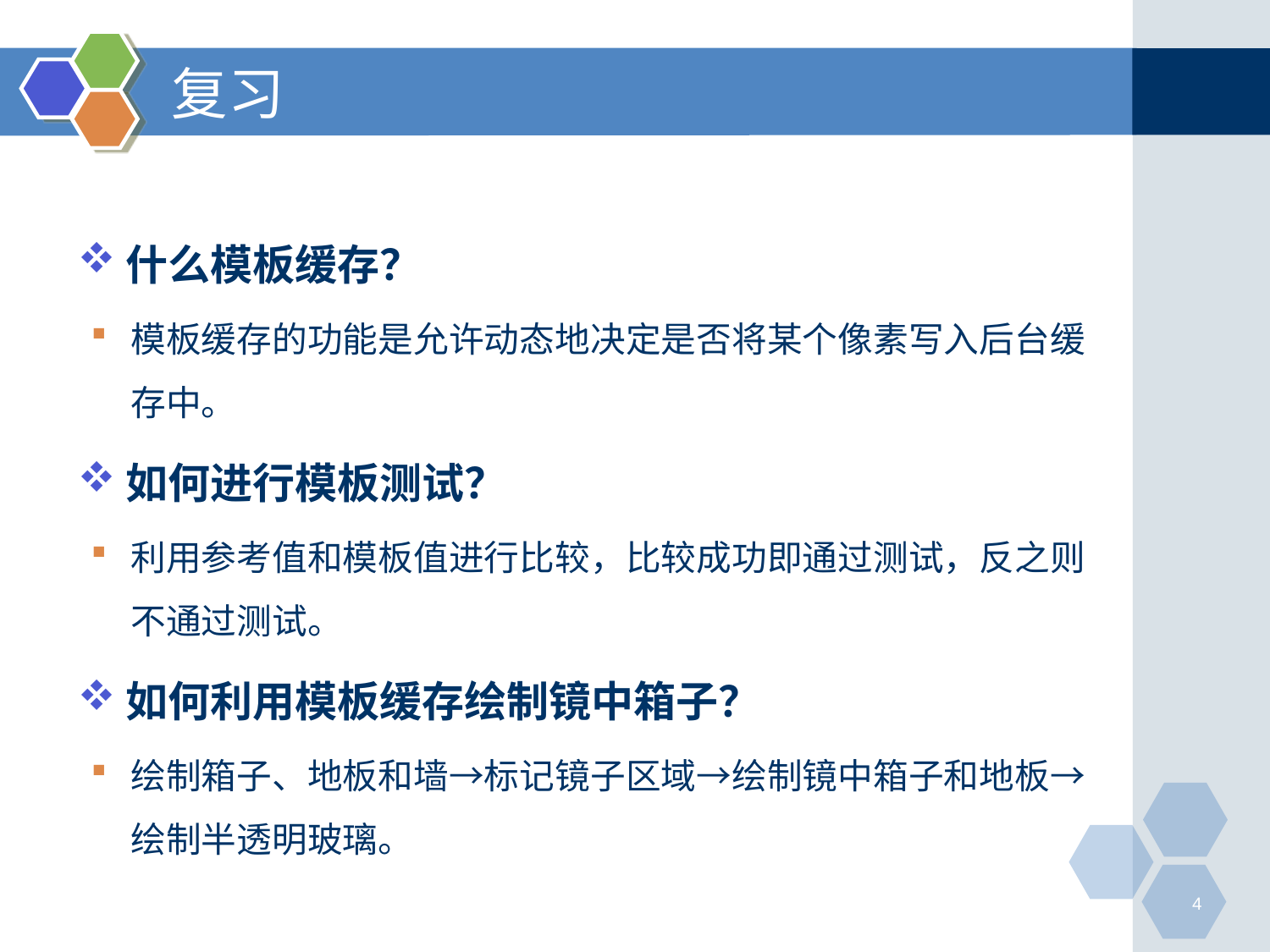

# 复习
什么模板缓存？
模板缓存的功能是允许动态地决定是否将某个像素写入后台缓存中。
如何进行模板测试？
利用参考值和模板值进行比较，比较成功即通过测试，反之则不通过测试。
如何利用模板缓存绘制镜中箱子？
绘制箱子、地板和墙→标记镜子区域→绘制镜中箱子和地板→绘制半透明玻璃。
4